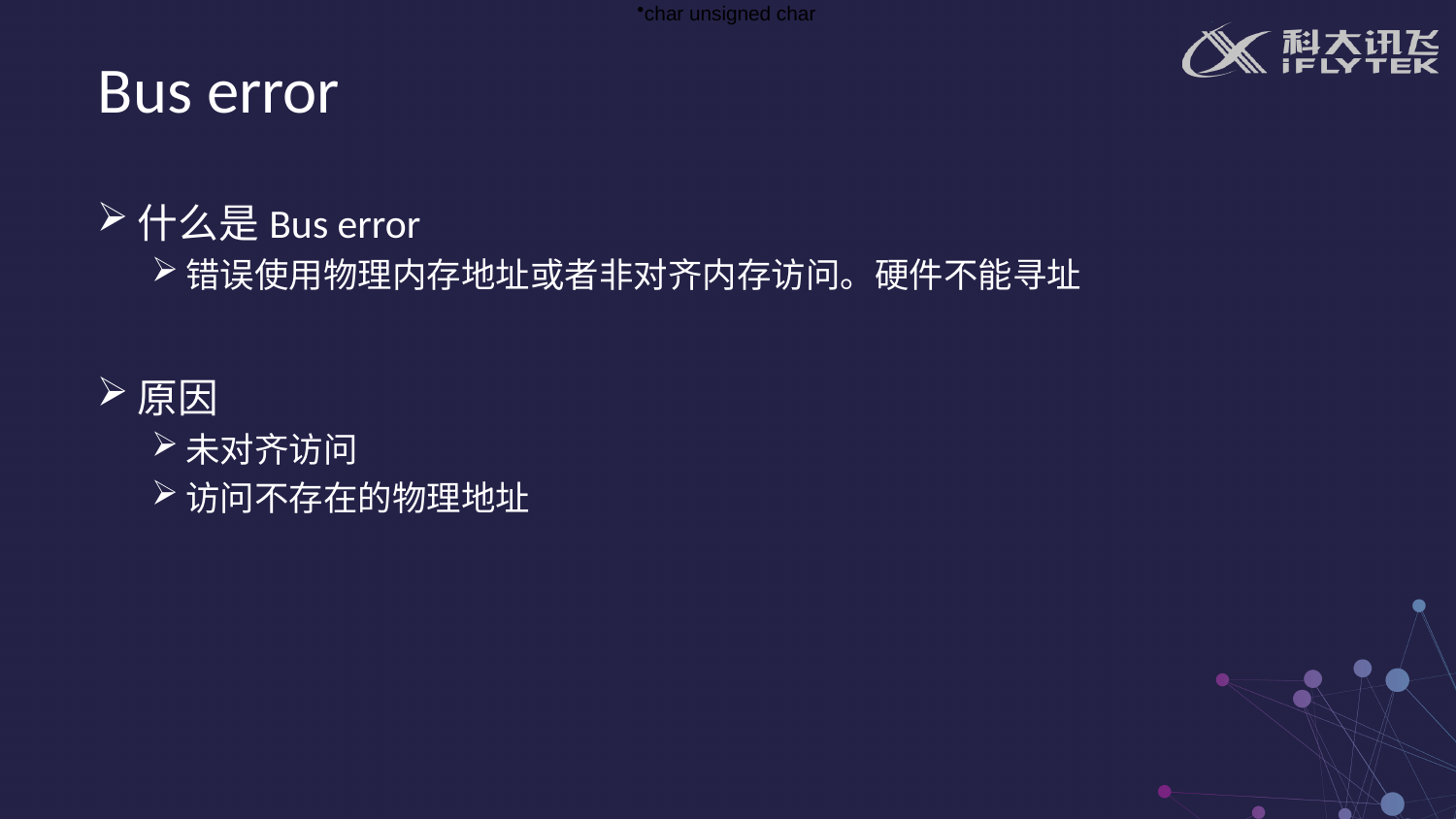

char unsigned char
Bus error
什么是Bus error
错误使用物理内存地址或者非对齐内存访问。硬件不能寻址

原因
未对齐访问
访问不存在的物理地址